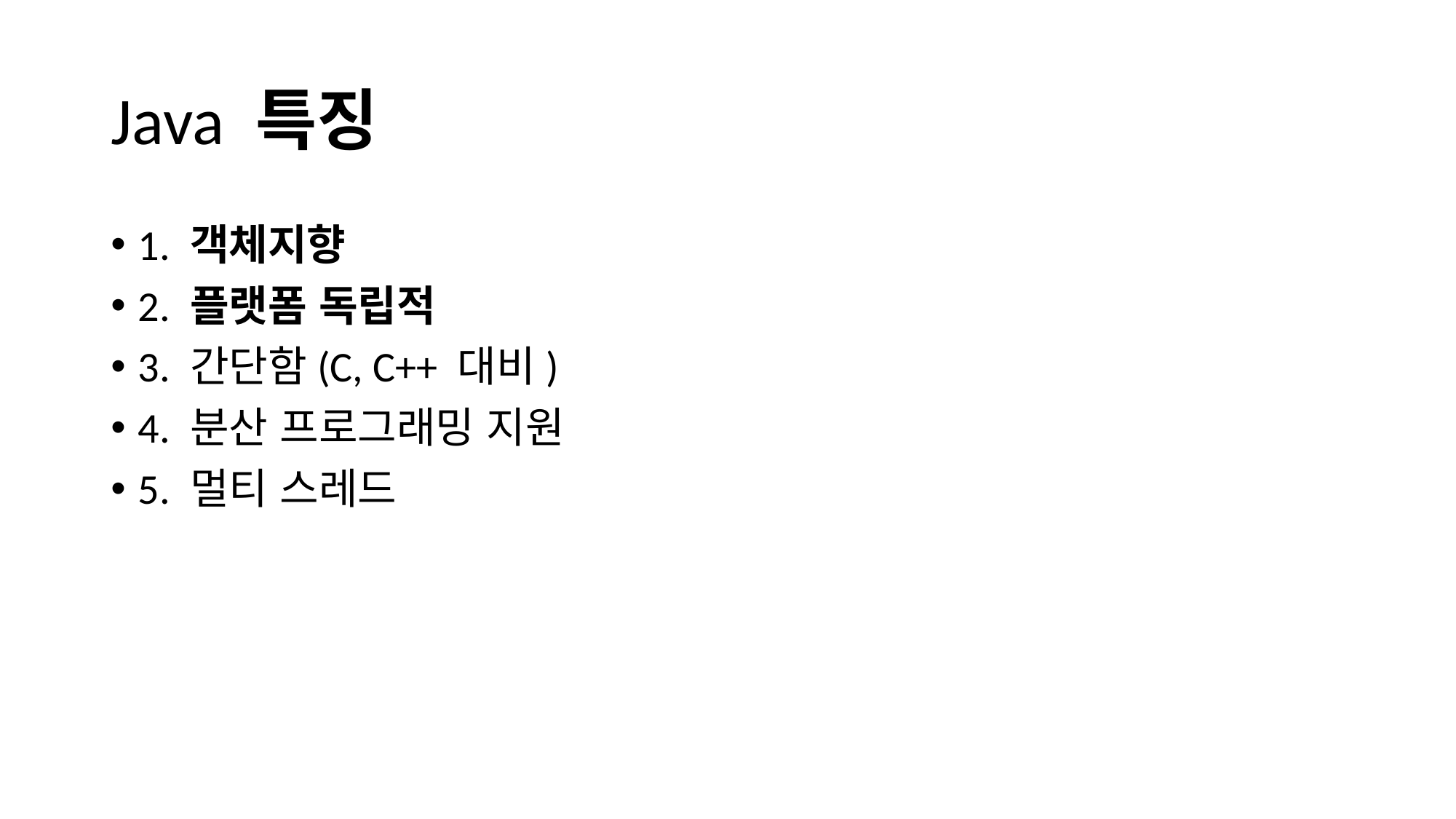

# Java 특징
1. 객체지향
2. 플랫폼 독립적
3. 간단함(C, C++ 대비)
4. 분산 프로그래밍 지원
5. 멀티 스레드